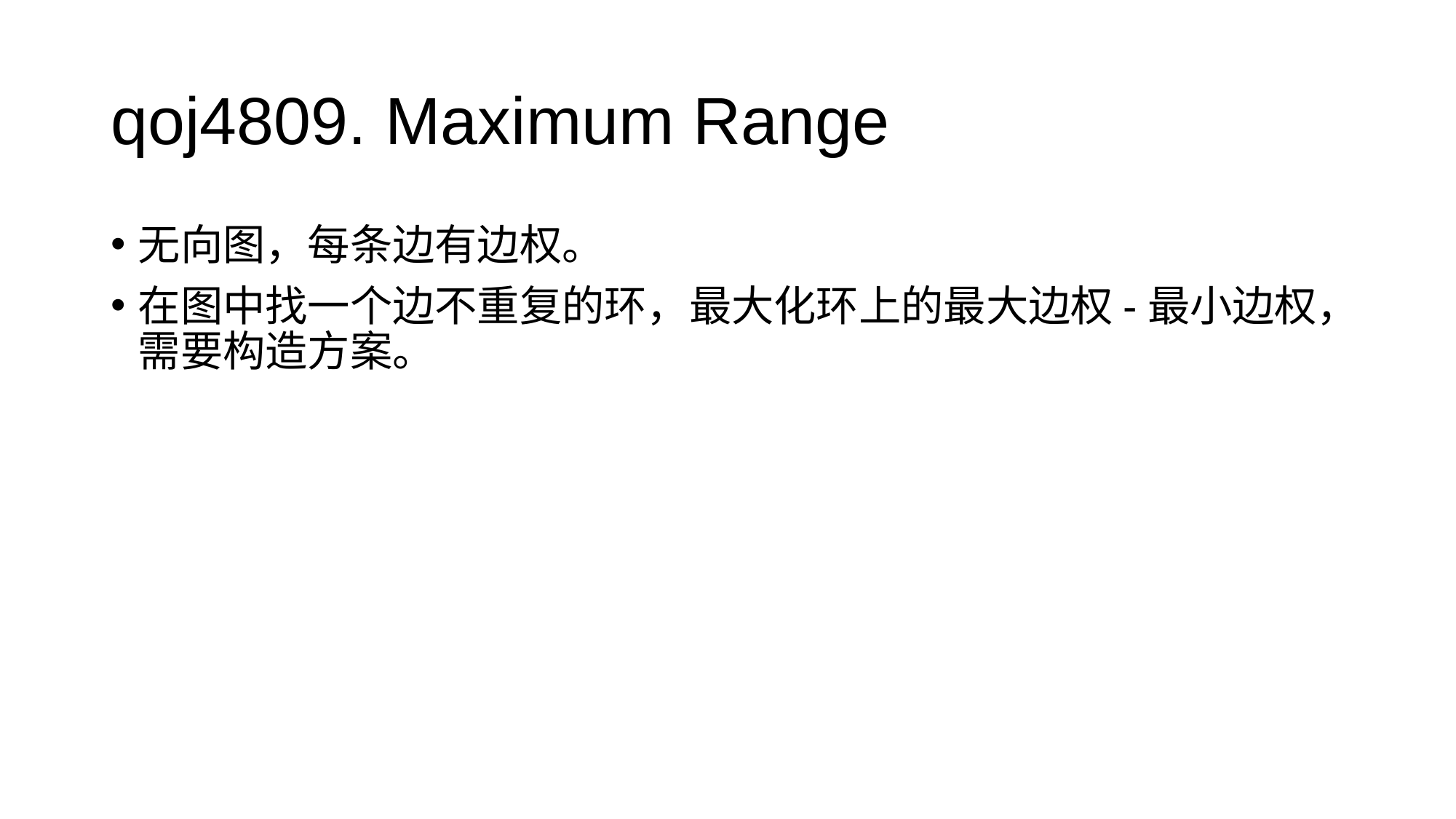

# qoj4809. Maximum Range
无向图，每条边有边权。
在图中找一个边不重复的环，最大化环上的最大边权-最小边权，需要构造方案。